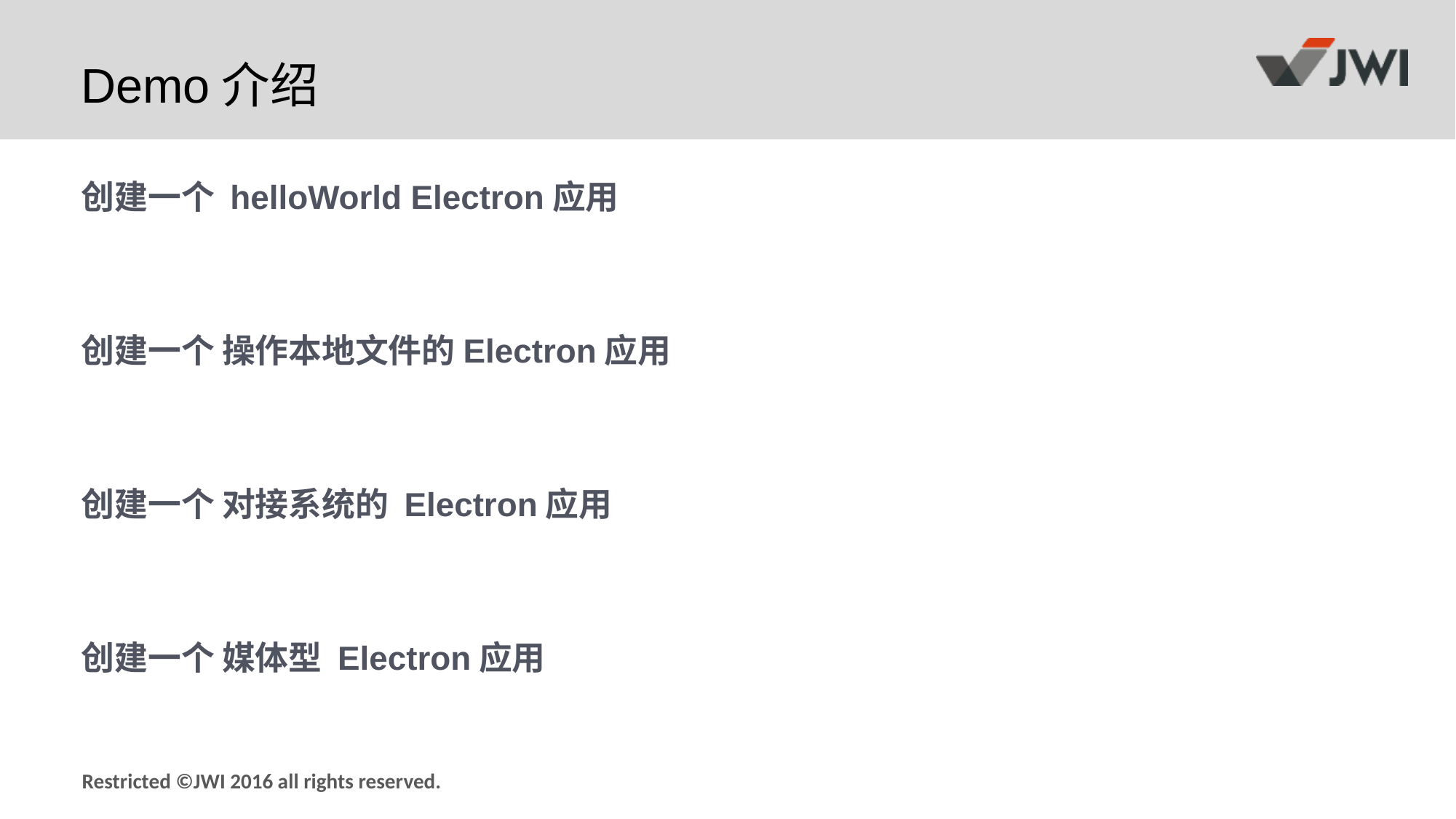

# Demo介绍
创建一个 helloWorld Electron应用

创建一个 操作本地文件的Electron应用

创建一个 对接系统的 Electron应用

创建一个 媒体型 Electron应用
14